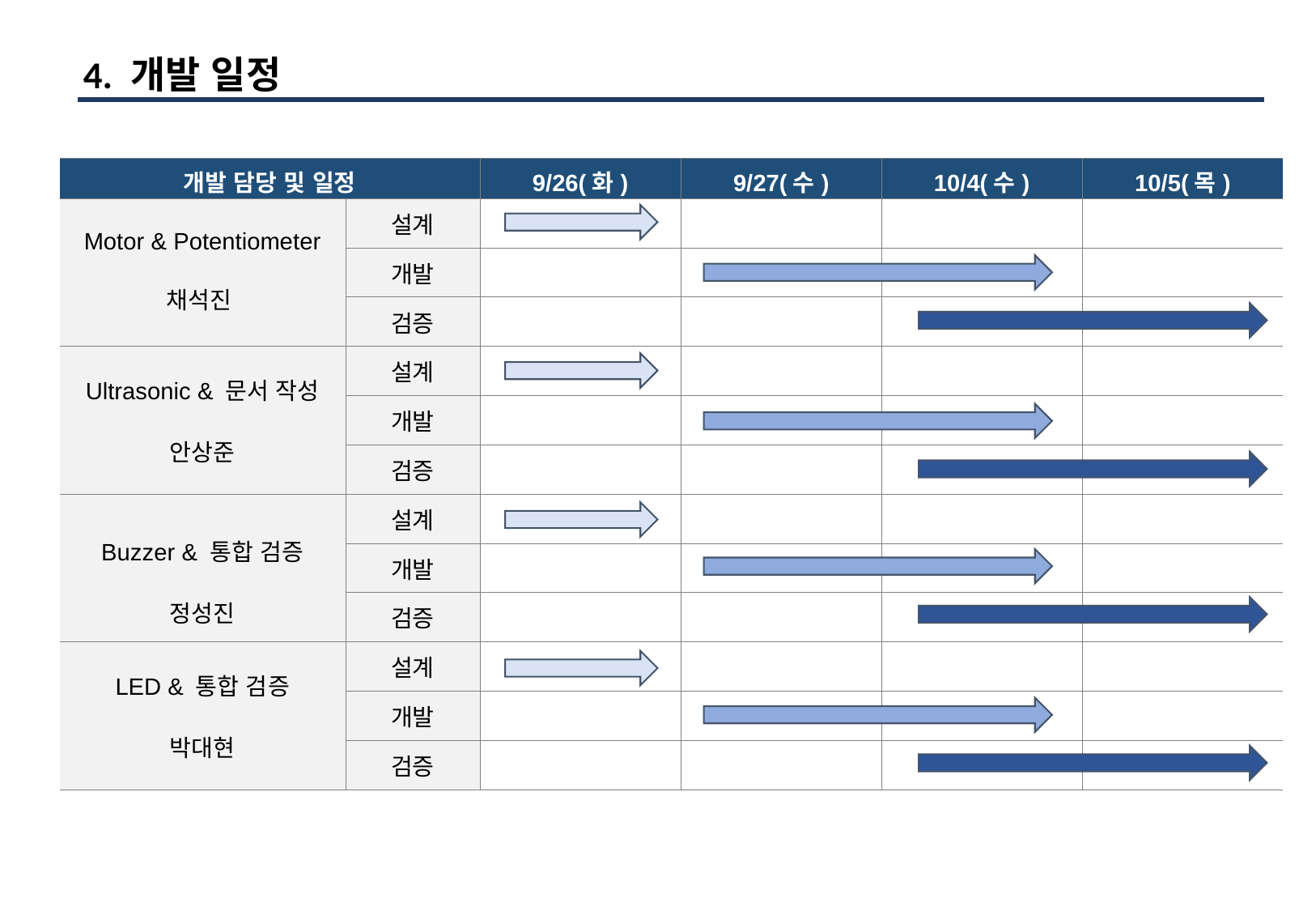

4. 개발 일정
| 개발 담당 및 일정 |  | 9/26(화) | 9/27(수) | 10/4(수) | 10/5(목) |
| --- | --- | --- | --- | --- | --- |
| Motor & Potentiometer 채석진 | 설계 |  |  |  |  |
|  | 개발 |  |  |  |  |
|  | 검증 |  |  |  |  |
| Ultrasonic & 문서 작성 안상준 | 설계 |  |  |  |  |
|  | 개발 |  |  |  |  |
|  | 검증 |  |  |  |  |
| Buzzer & 통합 검증 정성진 | 설계 |  |  |  |  |
|  | 개발 |  |  |  |  |
|  | 검증 |  |  |  |  |
| LED & 통합 검증 박대현 | 설계 |  |  |  |  |
|  | 개발 |  |  |  |  |
|  | 검증 |  |  |  |  |